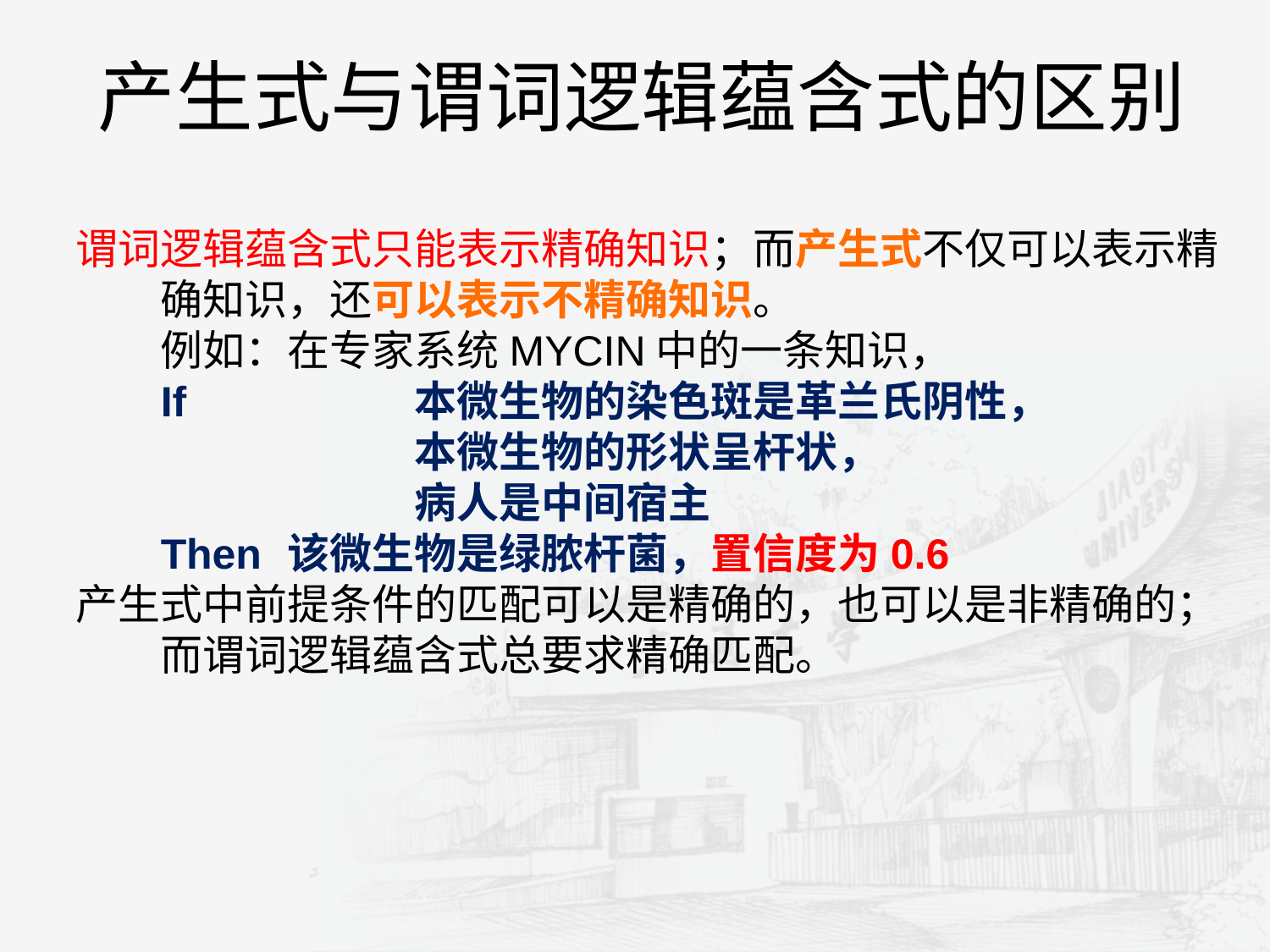

产生式与谓词逻辑蕴含式的区别
谓词逻辑蕴含式只能表示精确知识；而产生式不仅可以表示精确知识，还可以表示不精确知识。
	例如：在专家系统MYCIN中的一条知识，
	If		本微生物的染色斑是革兰氏阴性，
			本微生物的形状呈杆状，
			病人是中间宿主
	Then	该微生物是绿脓杆菌，置信度为0.6
产生式中前提条件的匹配可以是精确的，也可以是非精确的；而谓词逻辑蕴含式总要求精确匹配。
17